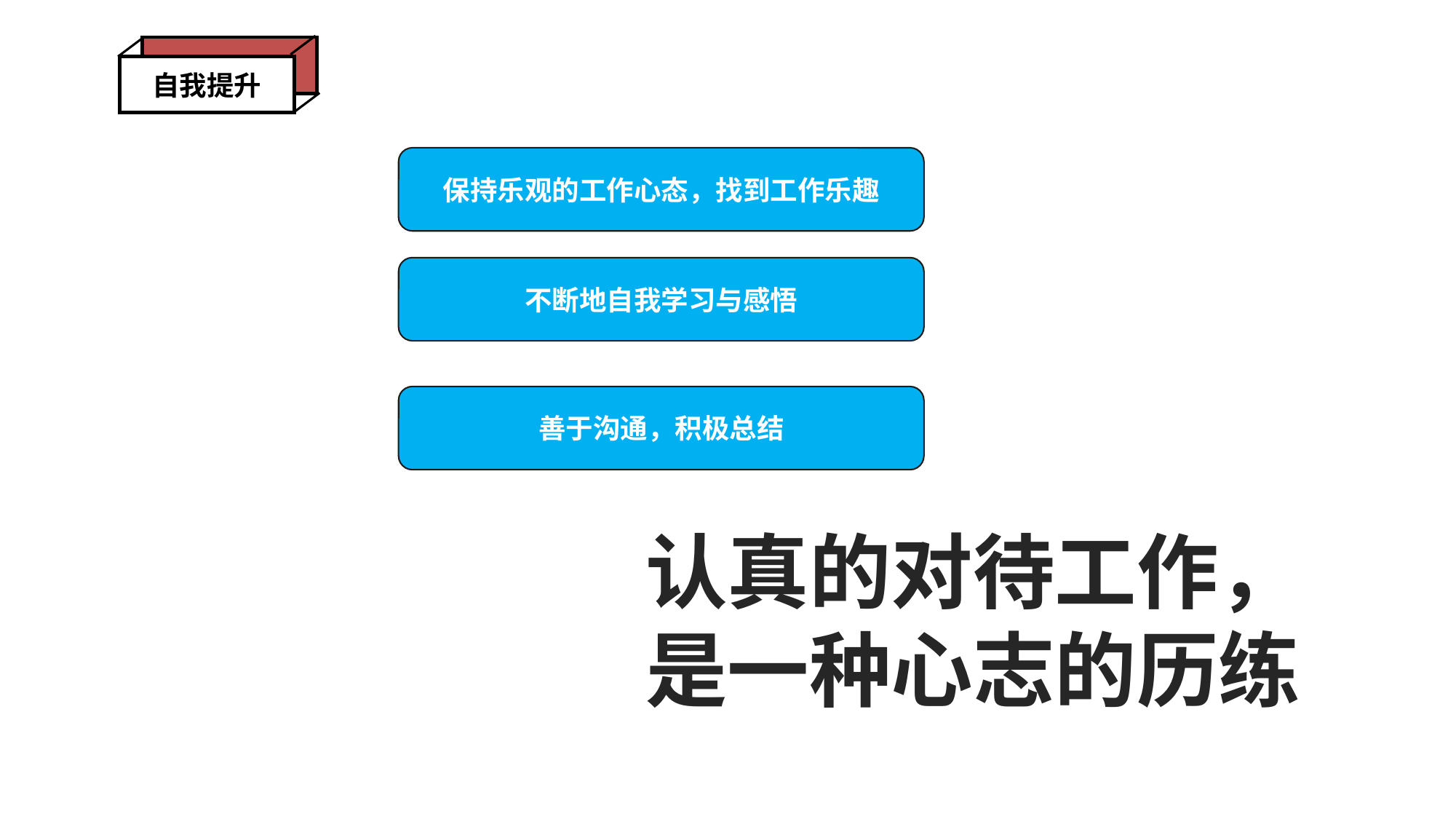

自我提升
保持乐观的工作心态，找到工作乐趣
不断地自我学习与感悟
善于沟通，积极总结
认真的对待工作，
是一种心志的历练